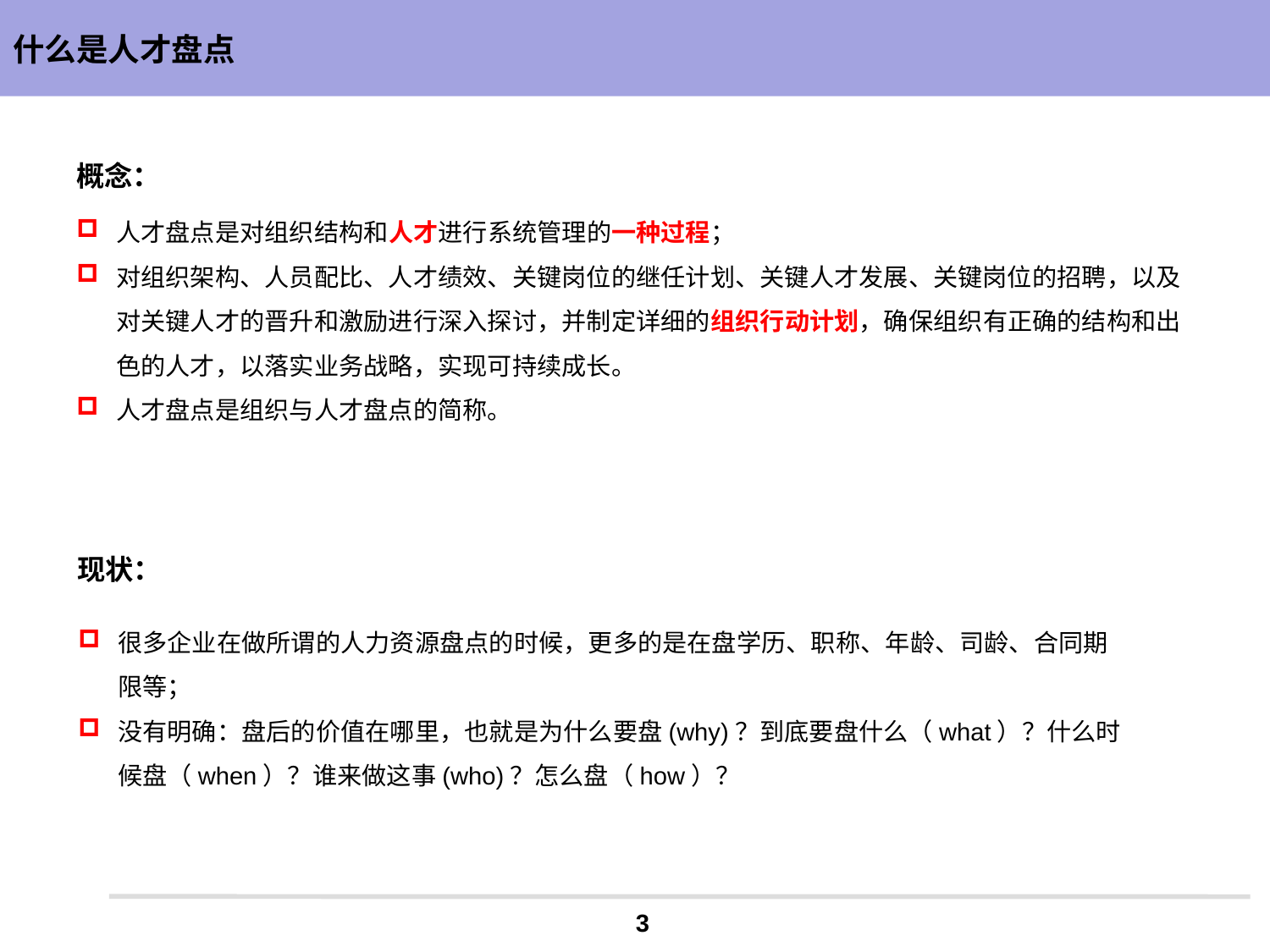

# 什么是人才盘点
概念：
人才盘点是对组织结构和人才进行系统管理的一种过程；
对组织架构、人员配比、人才绩效、关键岗位的继任计划、关键人才发展、关键岗位的招聘，以及对关键人才的晋升和激励进行深入探讨，并制定详细的组织行动计划，确保组织有正确的结构和出色的人才，以落实业务战略，实现可持续成长。
人才盘点是组织与人才盘点的简称。
现状：
很多企业在做所谓的人力资源盘点的时候，更多的是在盘学历、职称、年龄、司龄、合同期限等；
没有明确：盘后的价值在哪里，也就是为什么要盘(why)？到底要盘什么（what）？什么时候盘（when）？谁来做这事(who)？怎么盘（how）？